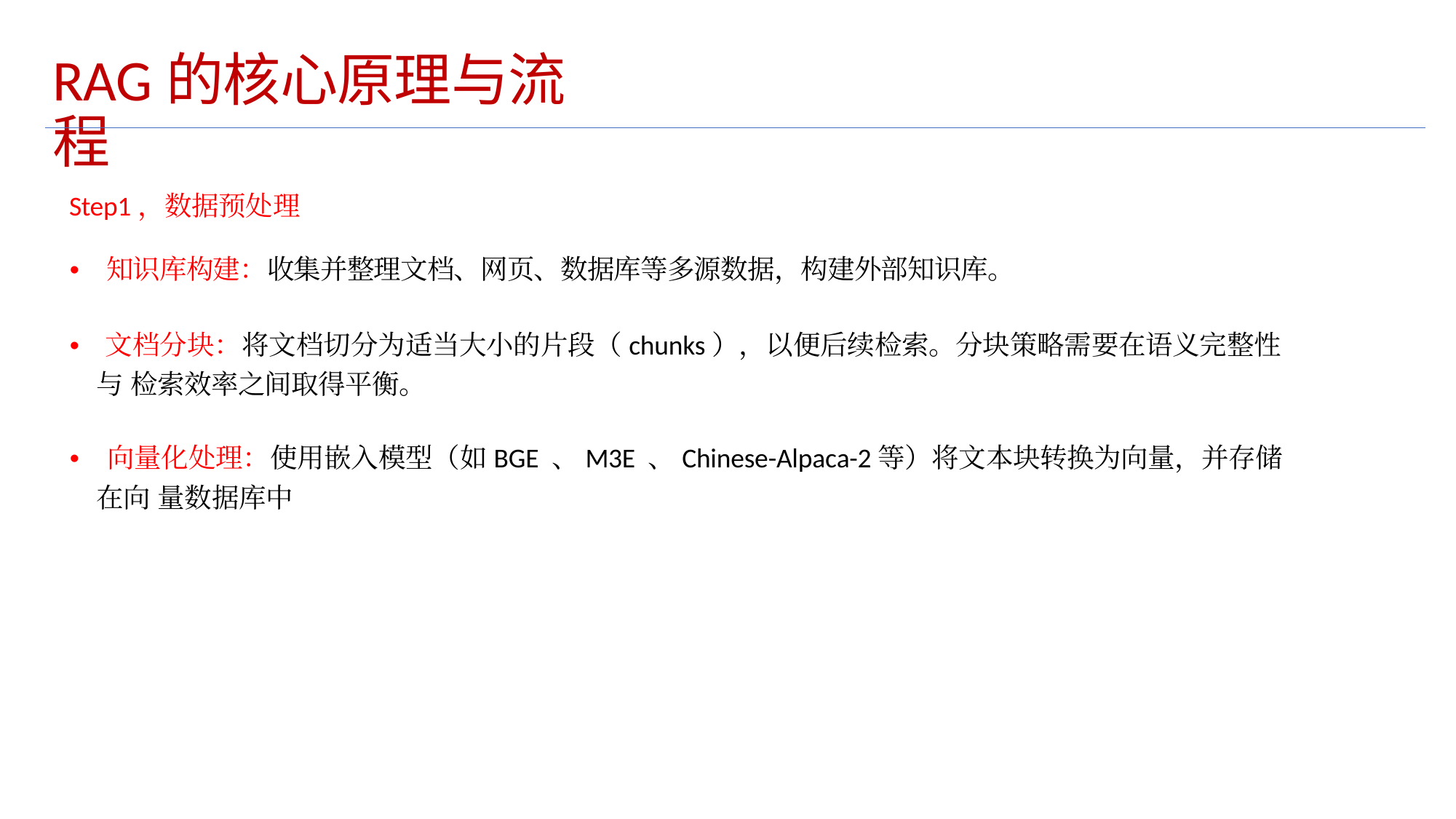

RAG的核心原理与流程

Step1，数据预处理

•  知识库构建：收集并整理文档、网页、数据库等多源数据，构建外部知识库。

•  文档分块：将文档切分为适当大小的片段（chunks），以便后续检索。分块策略需要在语义完整性与 检索效率之间取得平衡。

•  向量化处理：使用嵌入模型（如BGE 、M3E 、Chinese-Alpaca-2等）将文本块转换为向量，并存储在向 量数据库中